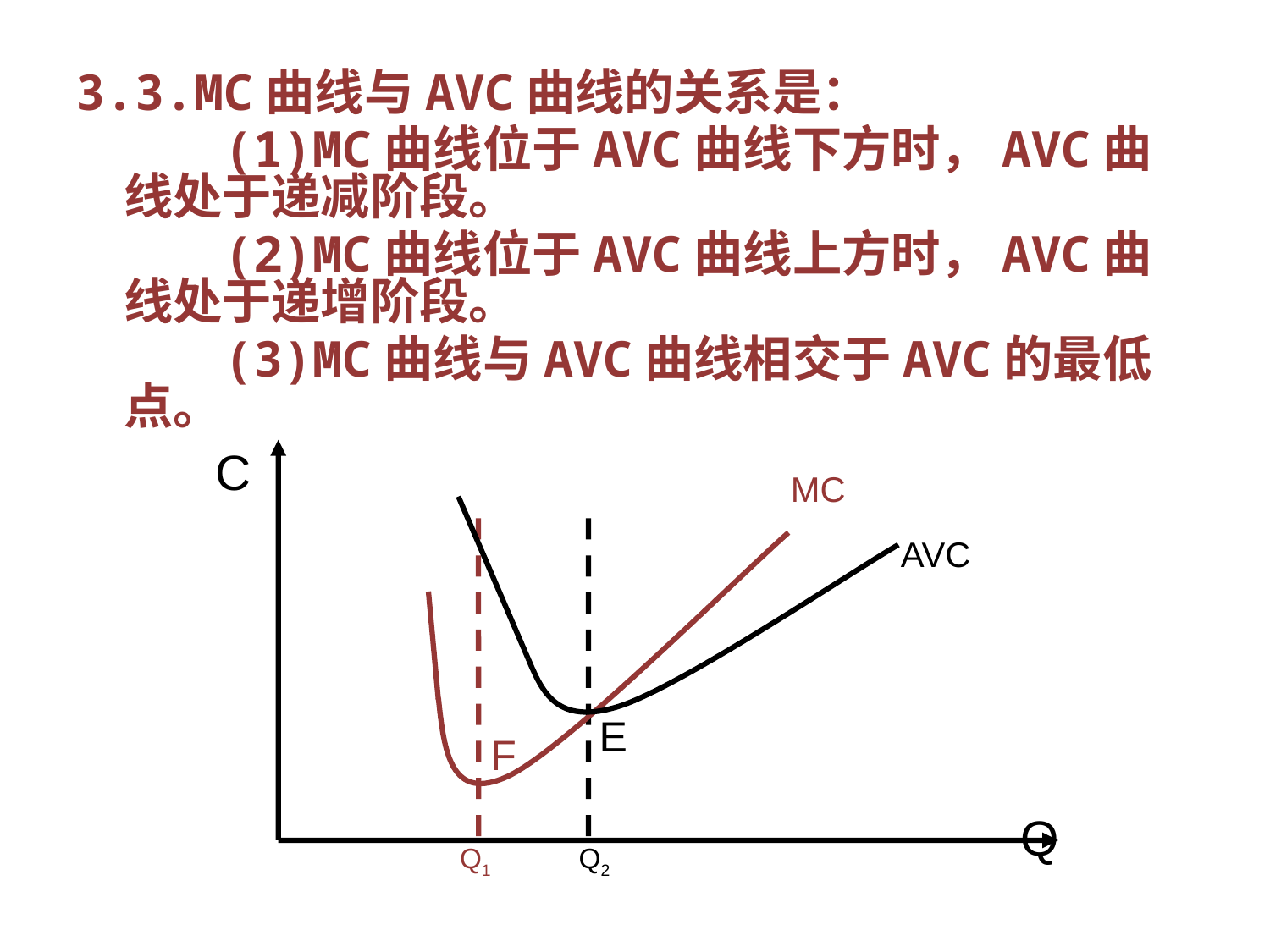

3.3.MC曲线与AVC曲线的关系是：
     (1)MC曲线位于AVC曲线下方时，AVC曲线处于递减阶段。
     (2)MC曲线位于AVC曲线上方时，AVC曲线处于递增阶段。
     (3)MC曲线与AVC曲线相交于AVC的最低点。

C

MC

AVC

E
F
Q
Q1
Q2